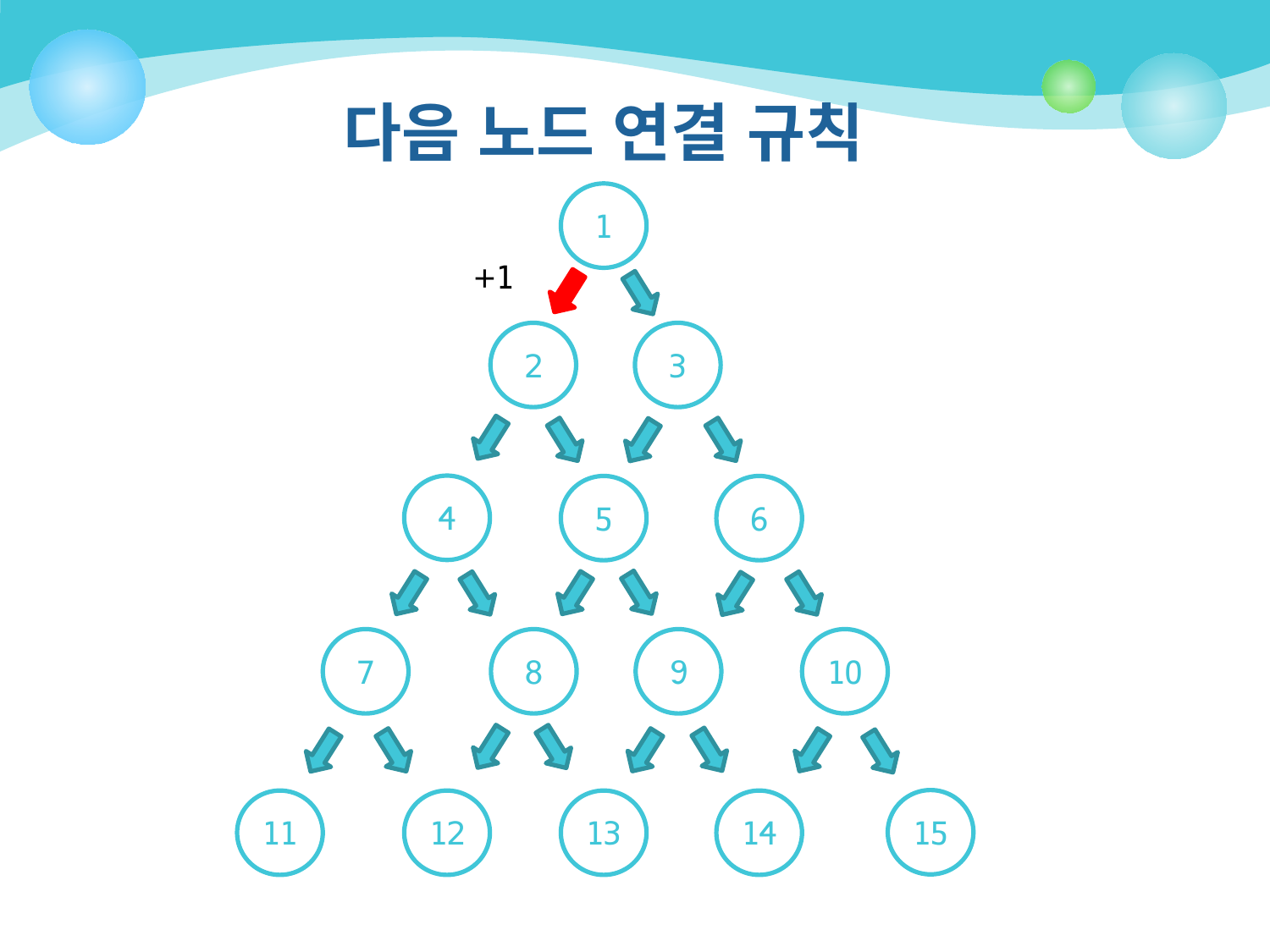

다음 노드 연결 규칙
1
+1

2
3

4
5
6

7
8
9
10

15
11
12
13
14